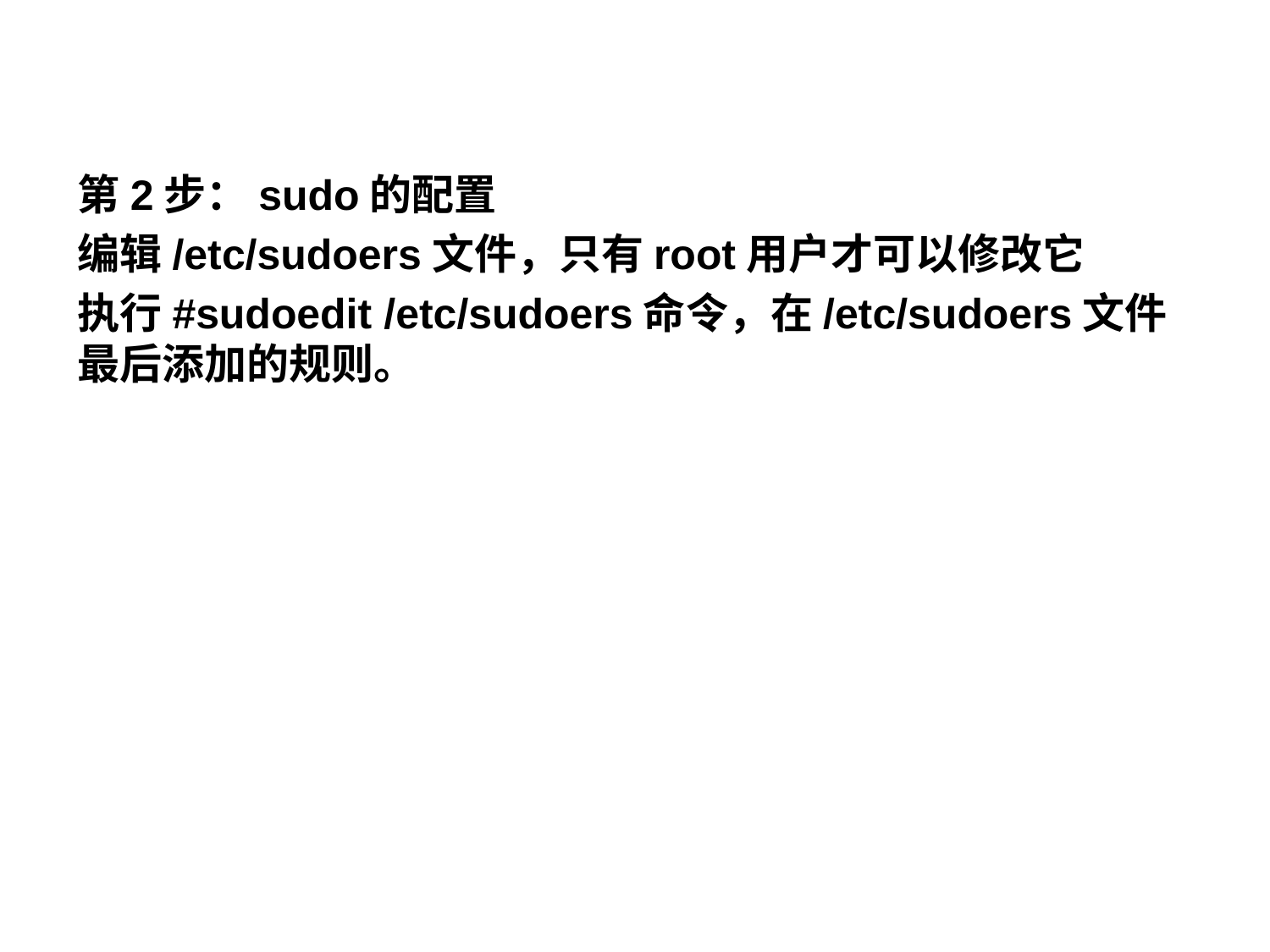

第2步：sudo的配置
编辑/etc/sudoers文件，只有root用户才可以修改它
执行#sudoedit /etc/sudoers命令，在/etc/sudoers文件最后添加的规则。